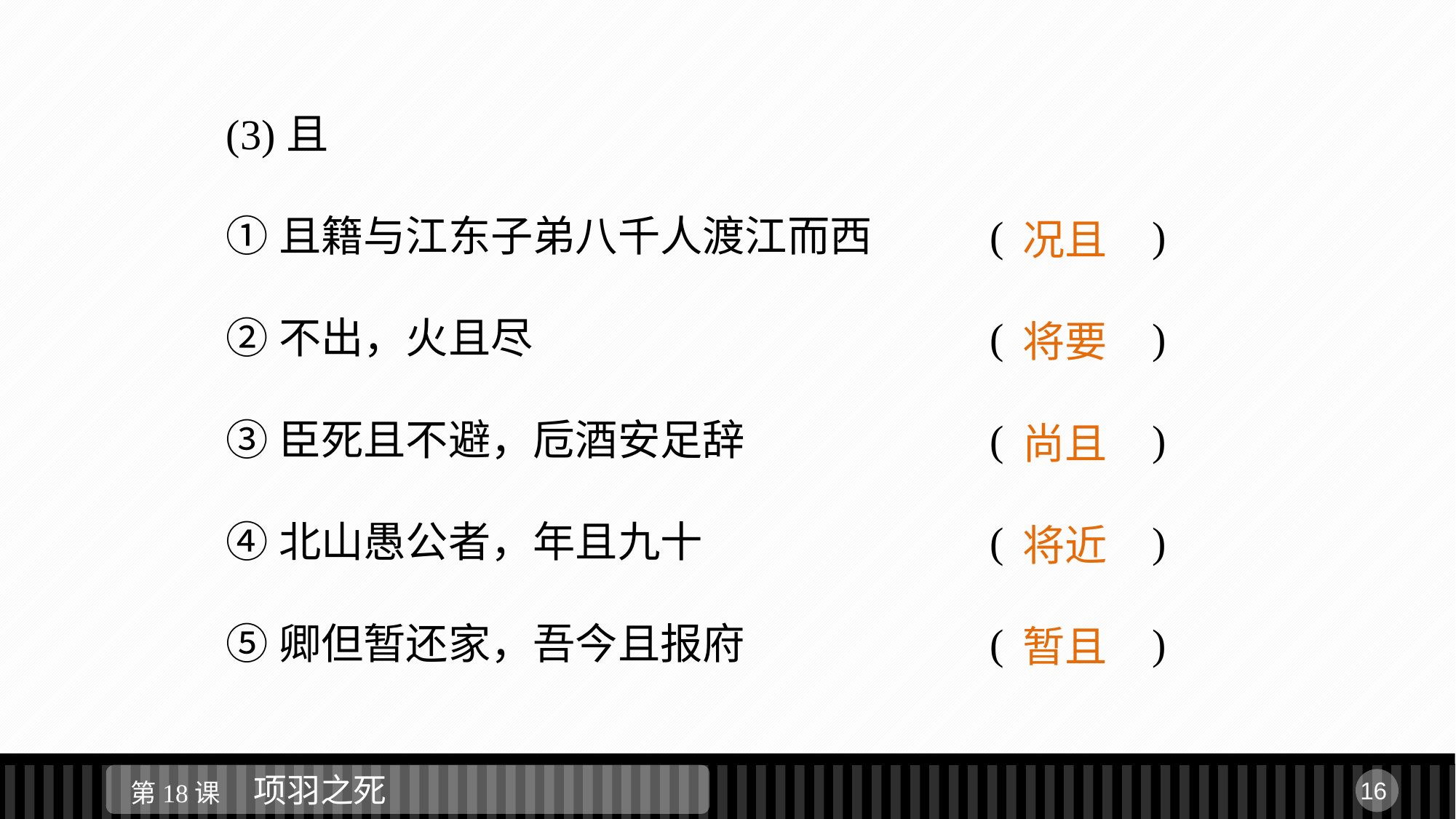

(3)且
①且籍与江东子弟八千人渡江而西		(　　　)
②不出，火且尽					(　　　)
③臣死且不避，卮酒安足辞			(　　　)
④北山愚公者，年且九十			(　　　)
⑤卿但暂还家，吾今且报府			(　　　)
况且
将要
尚且
将近
暂且